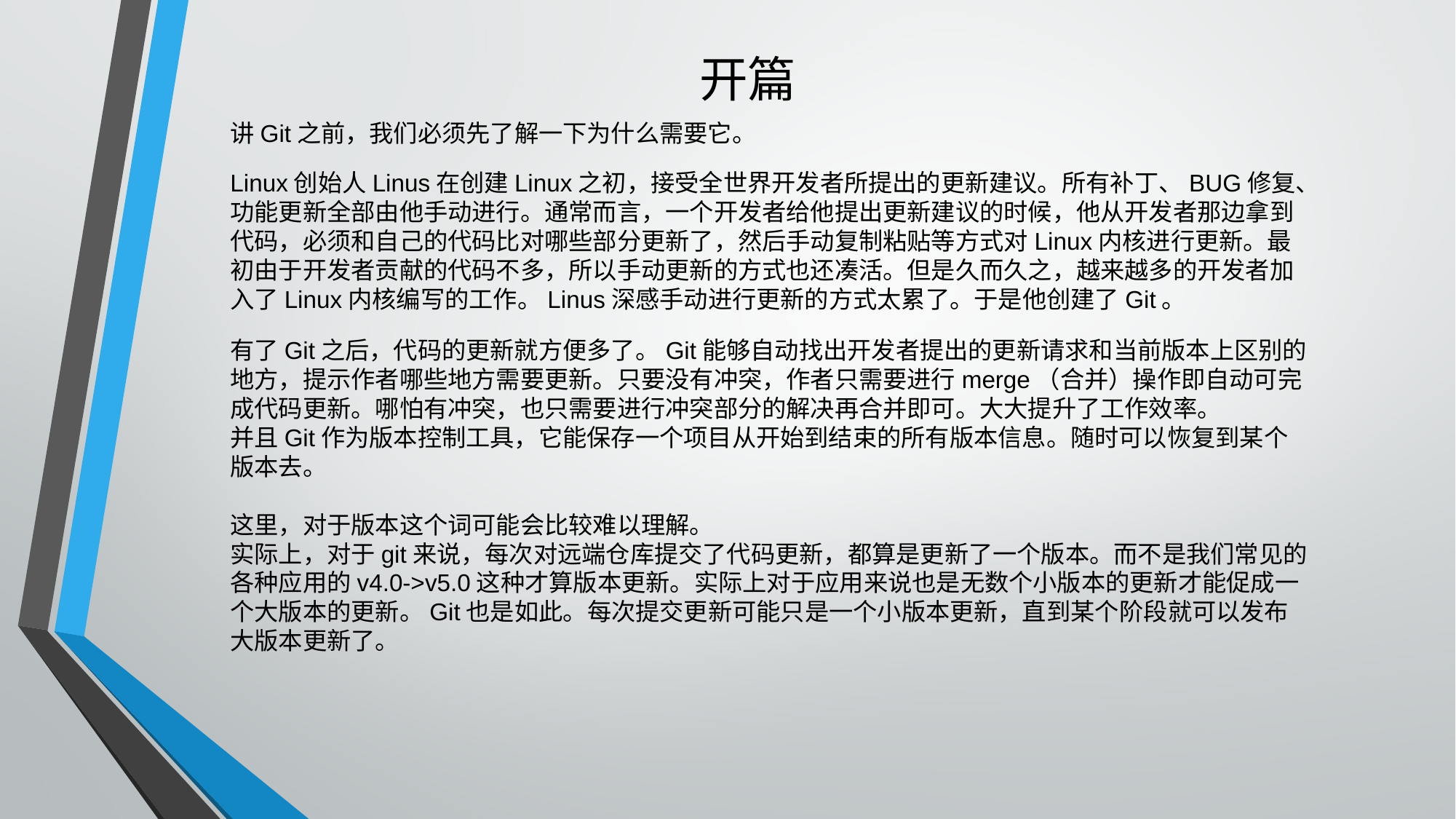

开篇
讲Git之前，我们必须先了解一下为什么需要它。
Linux创始人Linus在创建Linux之初，接受全世界开发者所提出的更新建议。所有补丁、BUG修复、功能更新全部由他手动进行。通常而言，一个开发者给他提出更新建议的时候，他从开发者那边拿到代码，必须和自己的代码比对哪些部分更新了，然后手动复制粘贴等方式对Linux内核进行更新。最初由于开发者贡献的代码不多，所以手动更新的方式也还凑活。但是久而久之，越来越多的开发者加入了Linux内核编写的工作。Linus深感手动进行更新的方式太累了。于是他创建了Git。
有了Git之后，代码的更新就方便多了。Git能够自动找出开发者提出的更新请求和当前版本上区别的地方，提示作者哪些地方需要更新。只要没有冲突，作者只需要进行merge（合并）操作即自动可完成代码更新。哪怕有冲突，也只需要进行冲突部分的解决再合并即可。大大提升了工作效率。
并且Git作为版本控制工具，它能保存一个项目从开始到结束的所有版本信息。随时可以恢复到某个版本去。

这里，对于版本这个词可能会比较难以理解。
实际上，对于git来说，每次对远端仓库提交了代码更新，都算是更新了一个版本。而不是我们常见的各种应用的v4.0->v5.0这种才算版本更新。实际上对于应用来说也是无数个小版本的更新才能促成一个大版本的更新。Git也是如此。每次提交更新可能只是一个小版本更新，直到某个阶段就可以发布大版本更新了。